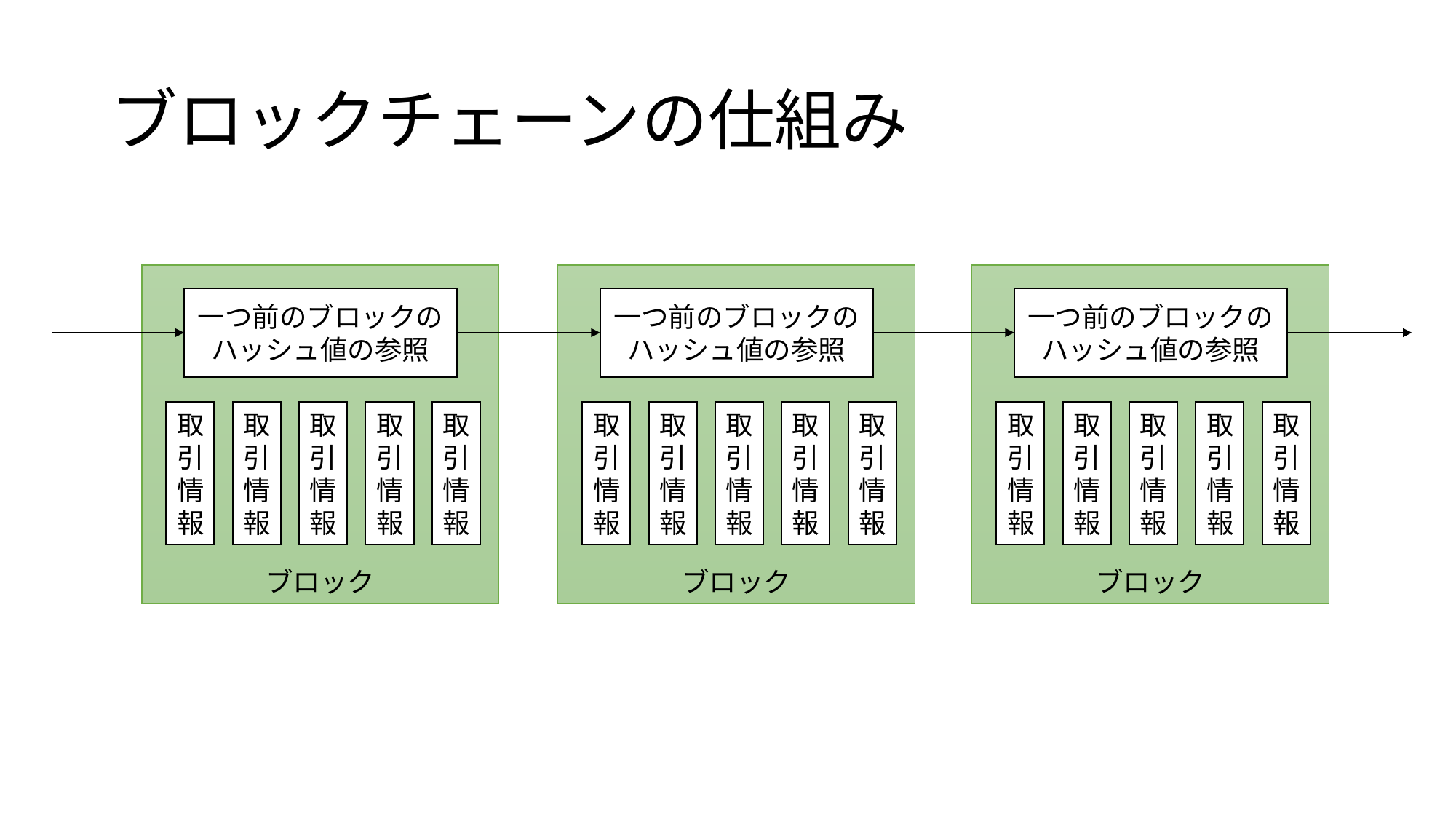

# ブロックチェーンの仕組み
ブロック
一つ前のブロックのハッシュ値の参照
取引情報
取引情報
取引情報
取引情報
取引情報
ブロック
一つ前のブロックのハッシュ値の参照
取引情報
取引情報
取引情報
取引情報
取引情報
ブロック
一つ前のブロックのハッシュ値の参照
取引情報
取引情報
取引情報
取引情報
取引情報